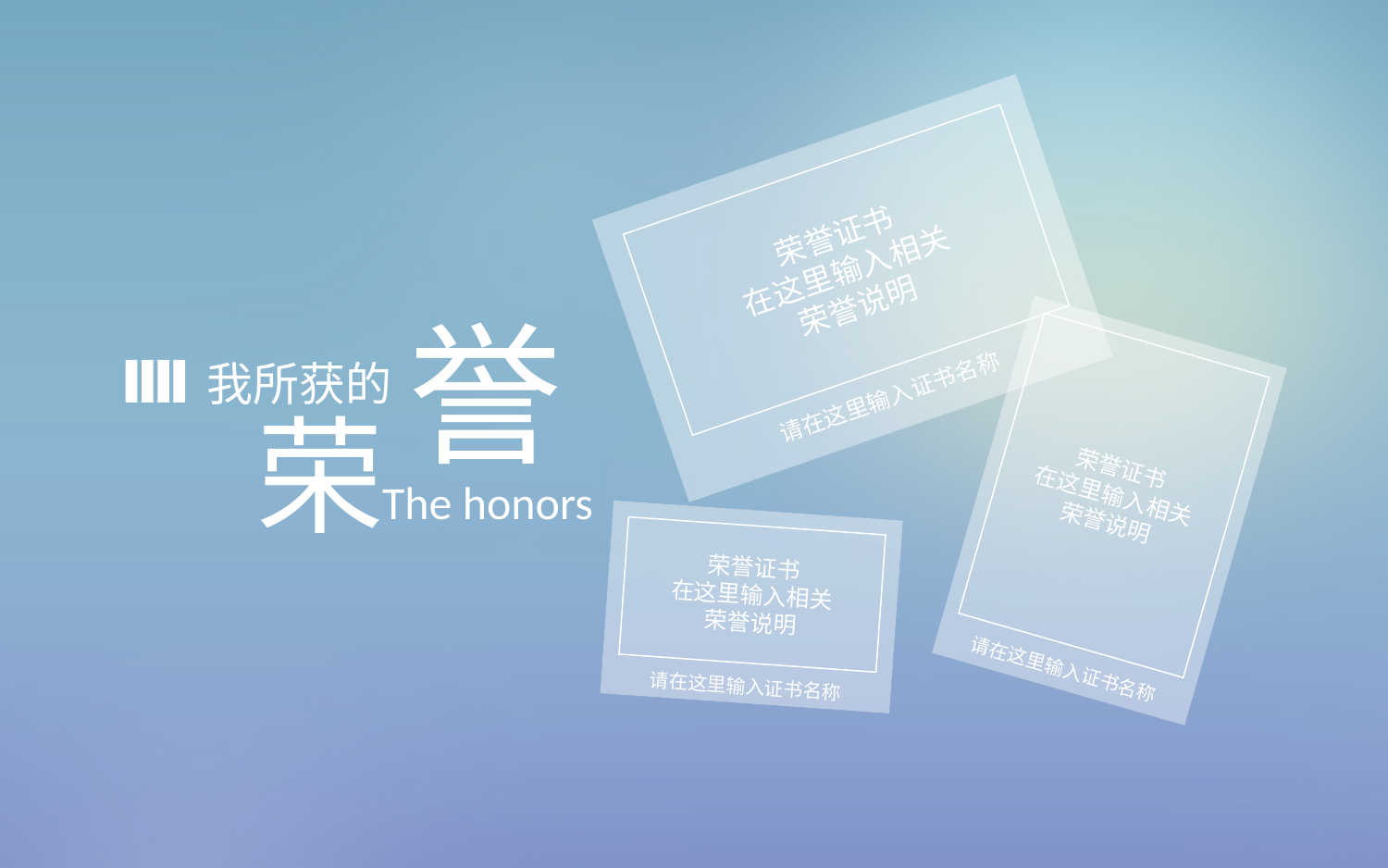

荣誉证书
在这里输入相关
荣誉说明
请在这里输入证书名称
誉

荣誉证书
在这里输入相关
荣誉说明
请在这里输入证书名称
我所获的

荣
The honors

荣誉证书
在这里输入相关
荣誉说明
请在这里输入证书名称